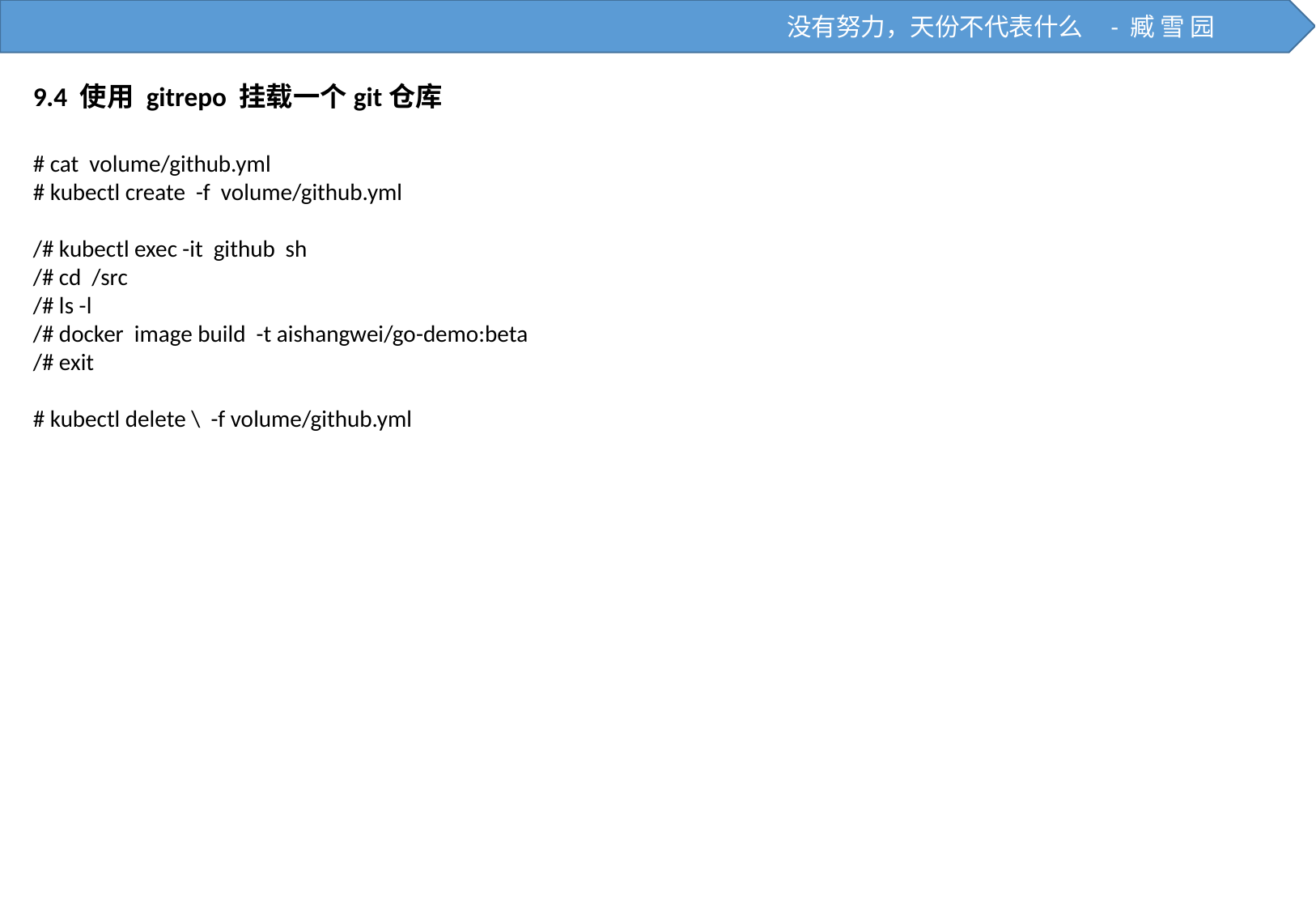

没有努力，天份不代表什么    - 臧 雪 园
9.4 使用 gitrepo 挂载一个git仓库

# cat  volume/github.yml
# kubectl create  -f  volume/github.yml

/# kubectl exec -it  github  sh
/# cd  /src
/# ls -l
/# docker  image build  -t aishangwei/go-demo:beta
/# exit

# kubectl delete \  -f volume/github.yml